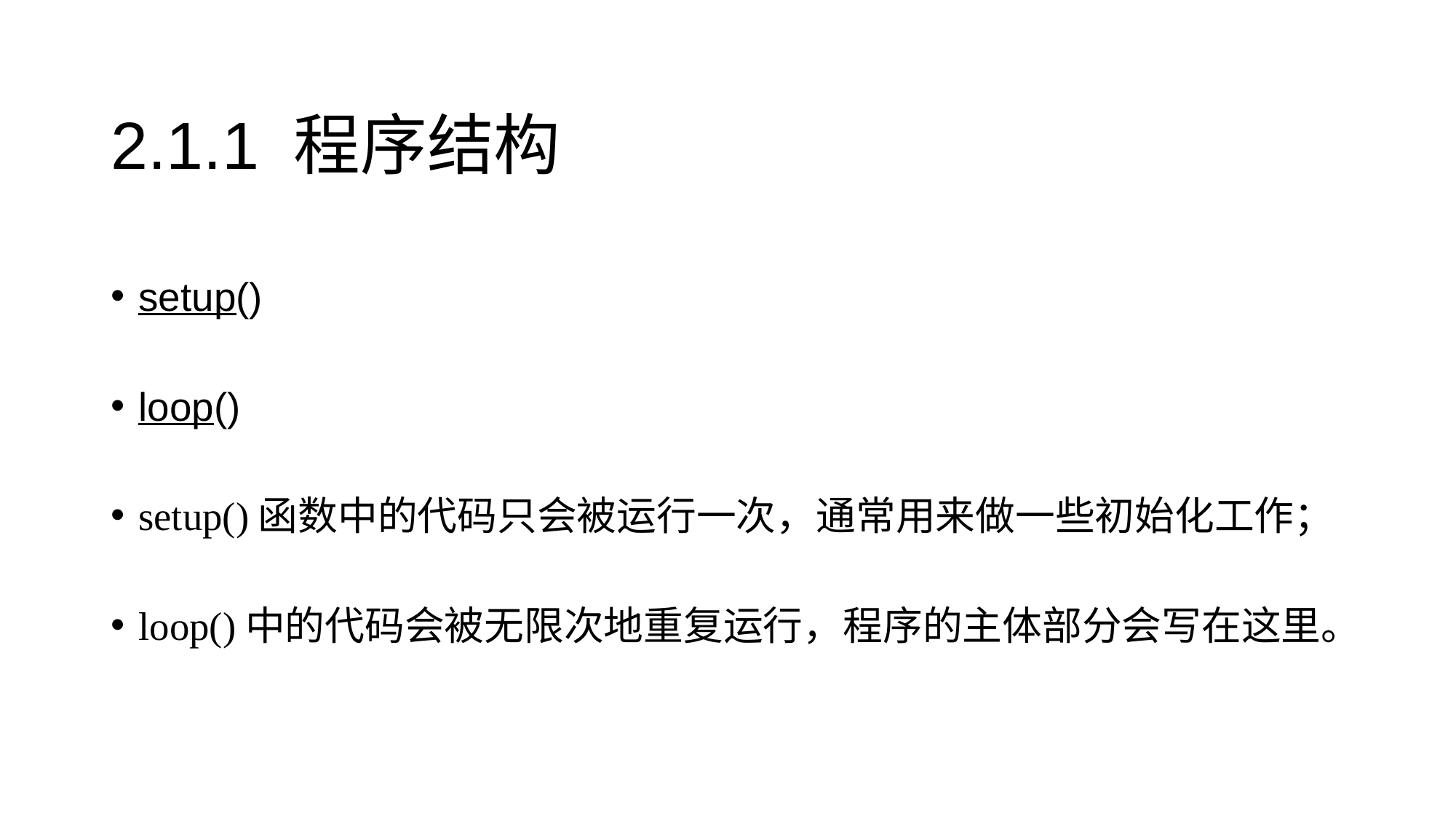

# 2.1.1 程序结构
setup()
loop()
setup()函数中的代码只会被运行一次，通常用来做一些初始化工作；
loop()中的代码会被无限次地重复运行，程序的主体部分会写在这里。